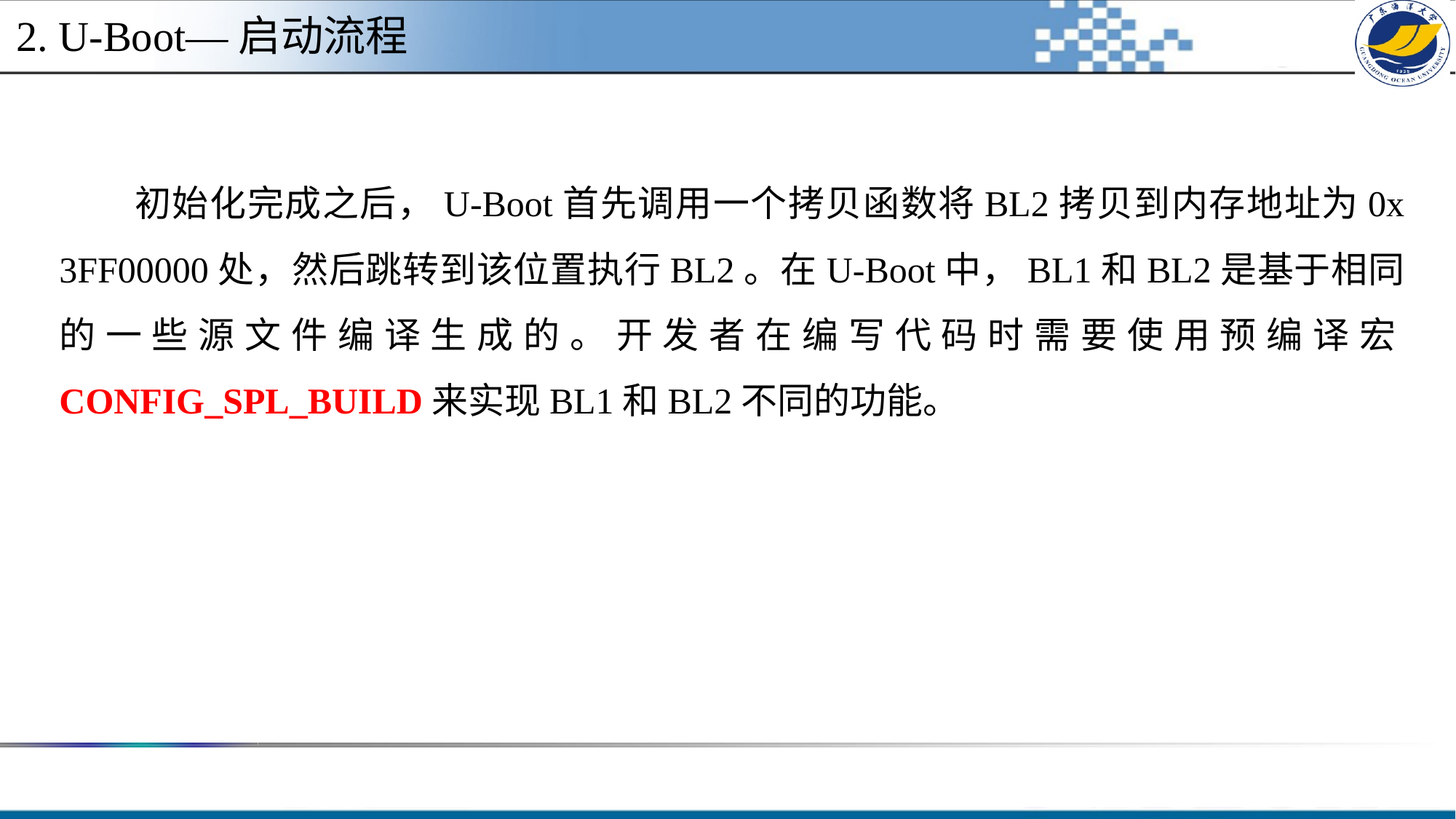

2. U-Boot—启动流程
      初始化完成之后，U-Boot首先调用一个拷贝函数将BL2拷贝到内存地址为0x 3FF00000处，然后跳转到该位置执行BL2。在U-Boot中，BL1和BL2是基于相同的一些源文件编译生成的。开发者在编写代码时需要使用预编译宏CONFIG_SPL_BUILD来实现BL1和BL2不同的功能。